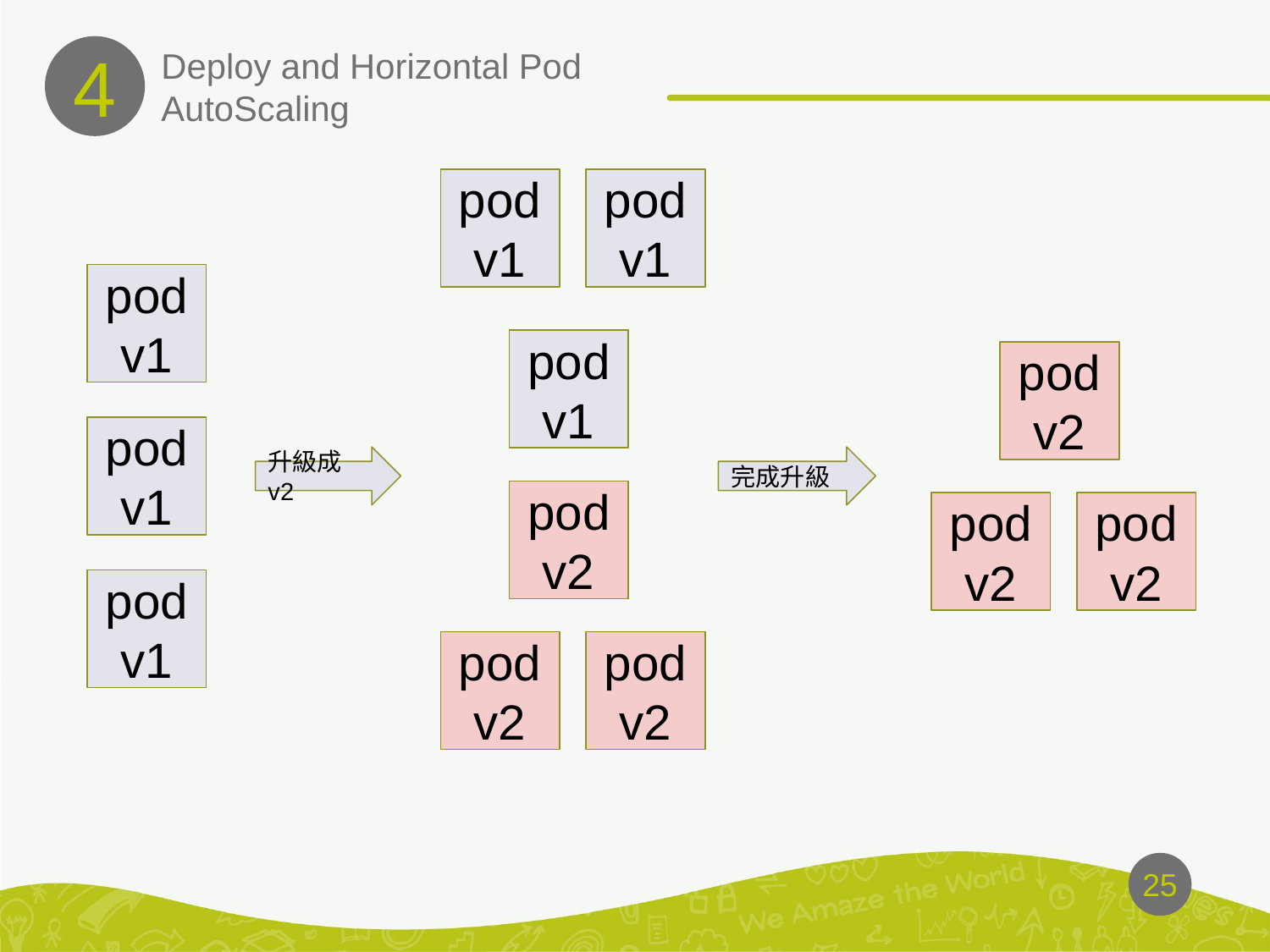

4
# Deploy and Horizontal Pod AutoScaling
podv1
podv1
podv1
podv1
podv2
podv1
升級成v2
完成升級
podv2
podv2
podv2
podv1
podv2
podv2
25